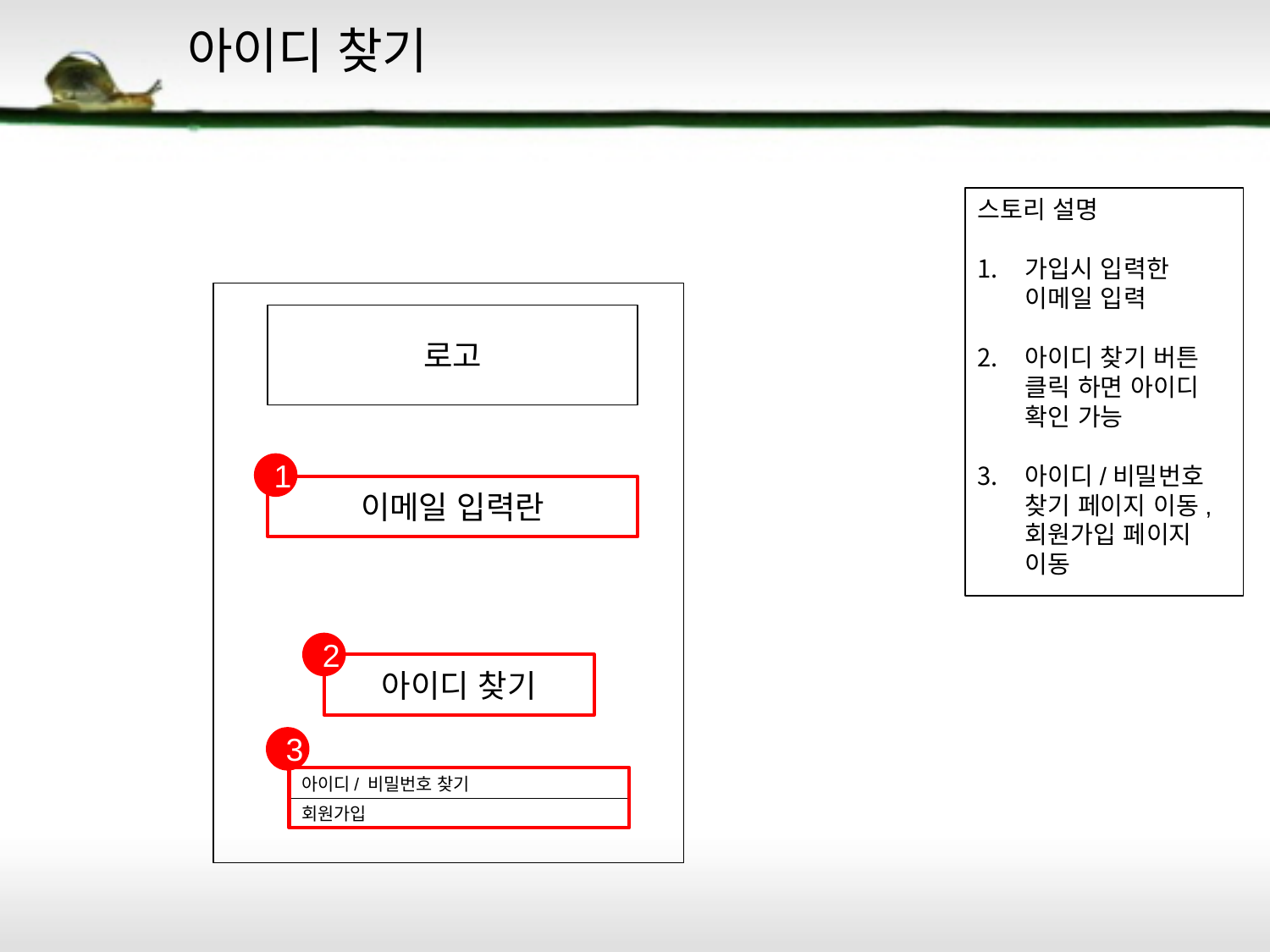

아이디 찾기
스토리 설명

가입시 입력한 이메일 입력

아이디 찾기 버튼 클릭 하면 아이디 확인 가능

아이디/비밀번호 찾기 페이지 이동, 회원가입 페이지 이동

로고
이메일 입력란
아이디 찾기
아이디/ 비밀번호 찾기
회원가입
1

2

3